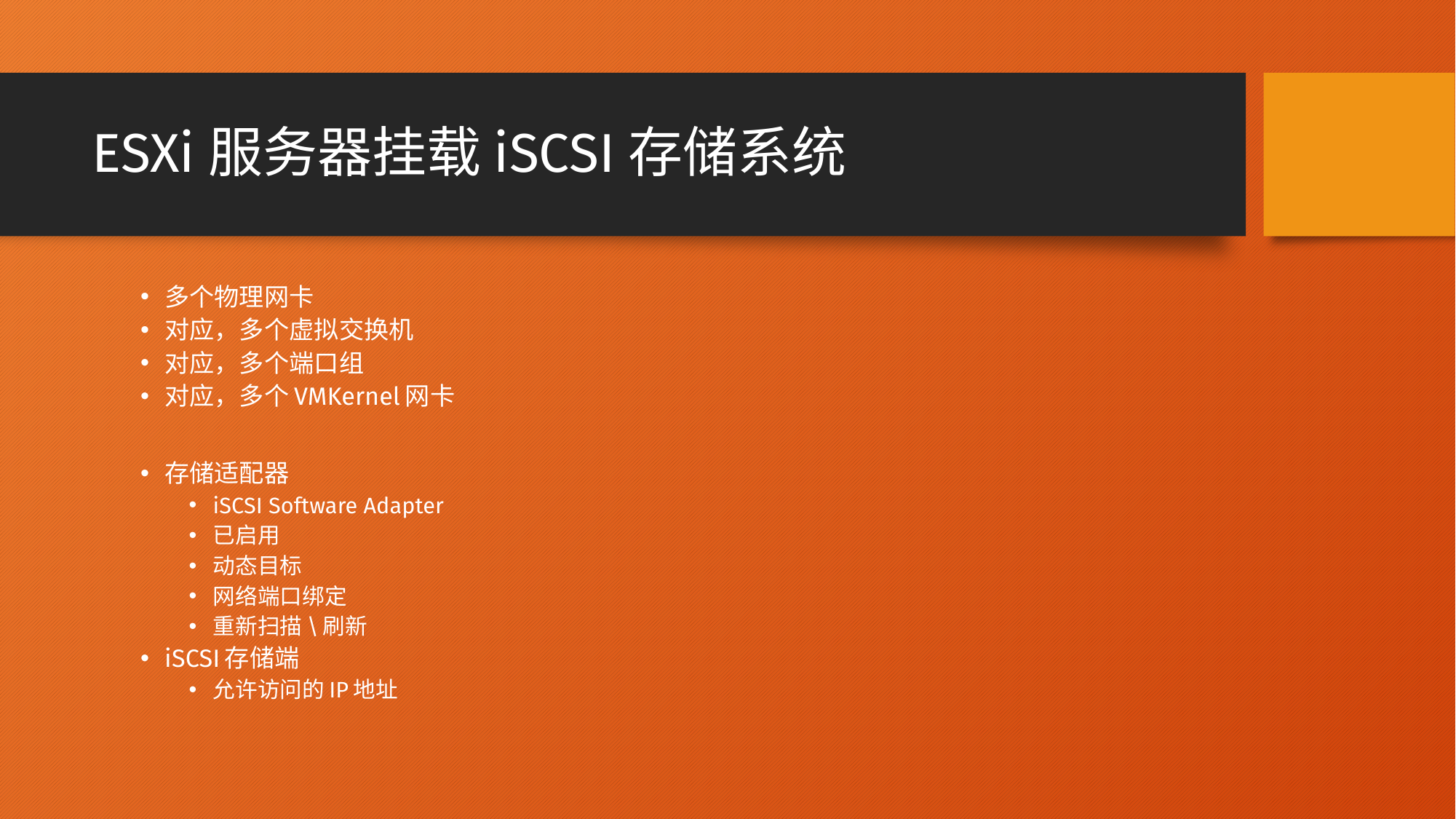

# ESXi服务器挂载iSCSI存储系统
多个物理网卡
对应，多个虚拟交换机
对应，多个端口组
对应，多个VMKernel网卡

存储适配器
iSCSI Software Adapter
已启用
动态目标
网络端口绑定
重新扫描\刷新
iSCSI存储端
允许访问的IP地址